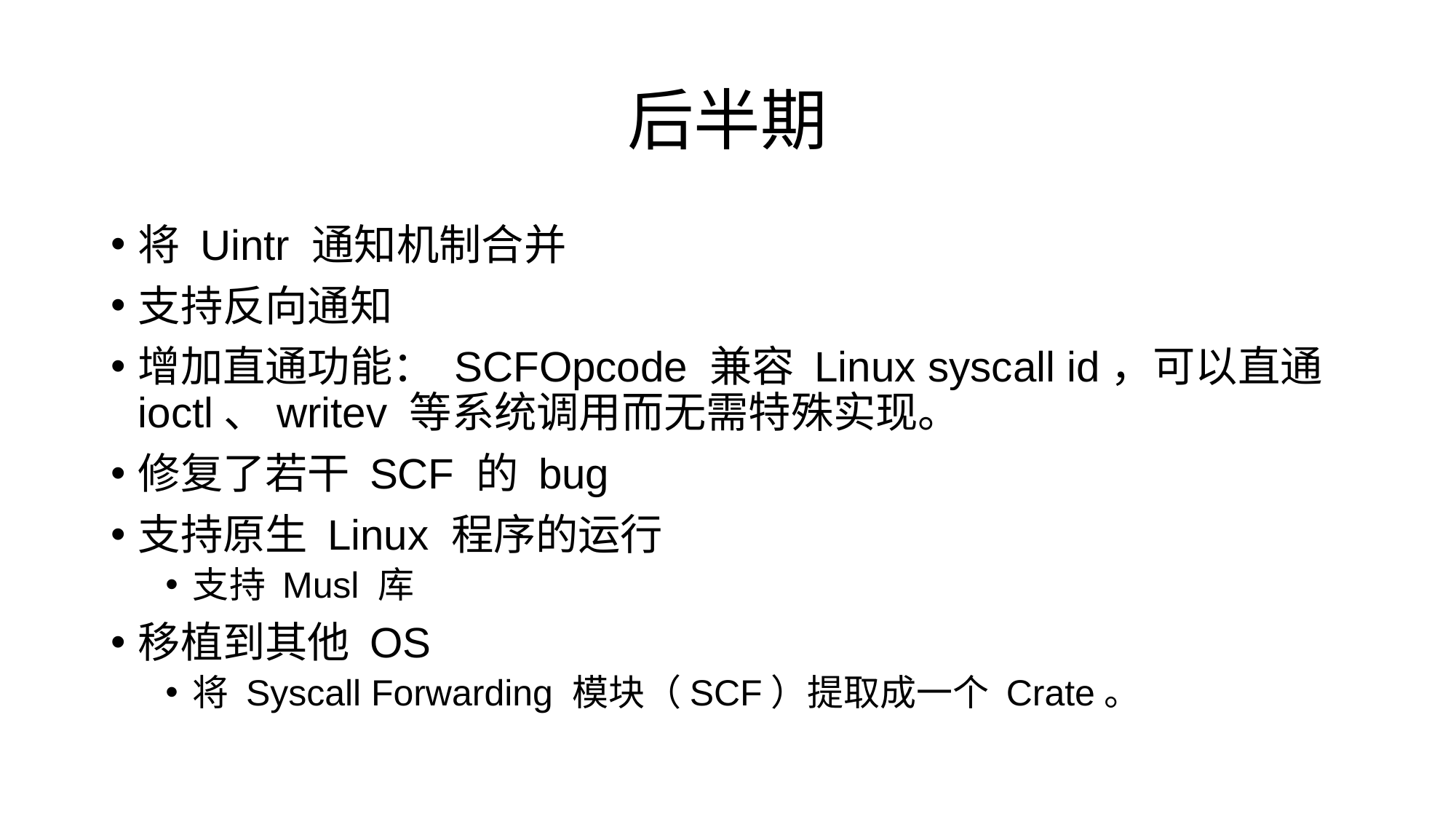

# 后半期
将 Uintr 通知机制合并
支持反向通知
增加直通功能： SCFOpcode 兼容 Linux syscall id，可以直通 ioctl、writev 等系统调用而无需特殊实现。
修复了若干 SCF 的 bug
支持原生 Linux 程序的运行
支持 Musl 库
移植到其他 OS
将 Syscall Forwarding 模块（SCF）提取成一个 Crate。